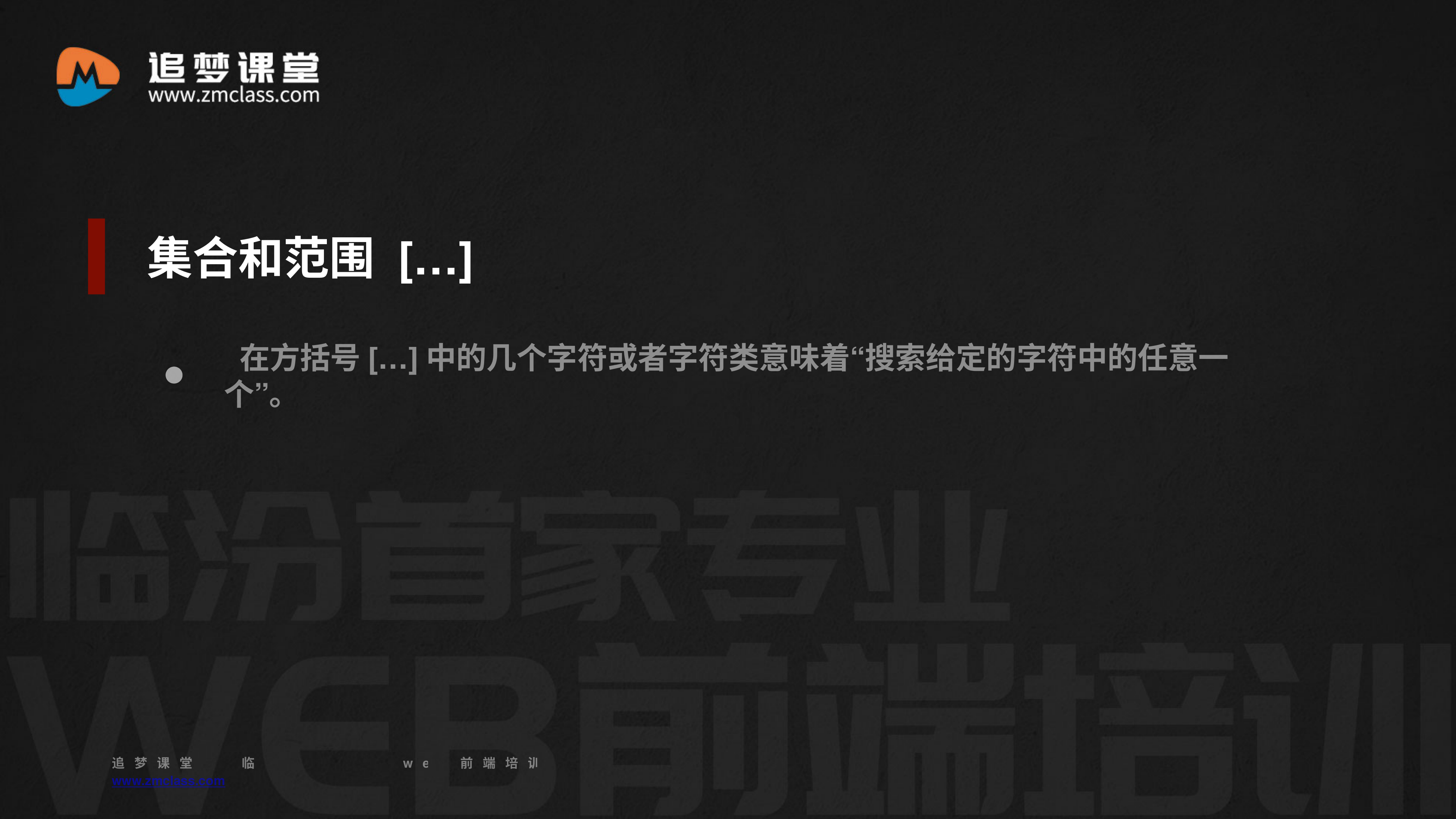

集合和范围 […]
 在方括号[…]中的几个字符或者字符类意味着“搜索给定的字符中的任意一个”。

追梦课堂   临汾首家专业的web前端培训机构                                                          www.zmclass.com
14